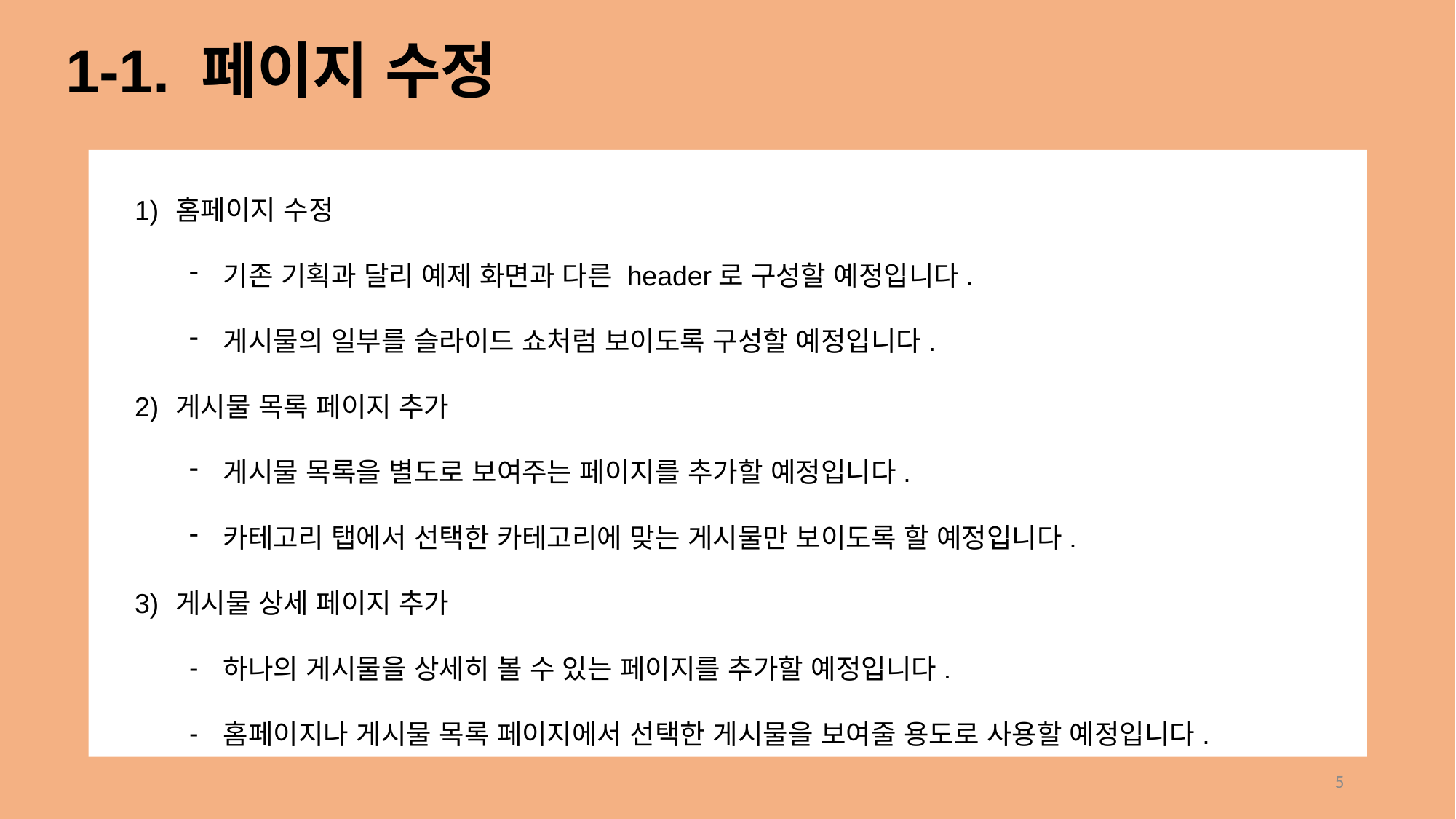

# 1-1. 페이지 수정

홈페이지 수정
기존 기획과 달리 예제 화면과 다른 header로 구성할 예정입니다.
게시물의 일부를 슬라이드 쇼처럼 보이도록 구성할 예정입니다.
게시물 목록 페이지 추가
게시물 목록을 별도로 보여주는 페이지를 추가할 예정입니다.
카테고리 탭에서 선택한 카테고리에 맞는 게시물만 보이도록 할 예정입니다.
게시물 상세 페이지 추가
하나의 게시물을 상세히 볼 수 있는 페이지를 추가할 예정입니다.
홈페이지나 게시물 목록 페이지에서 선택한 게시물을 보여줄 용도로 사용할 예정입니다.
5